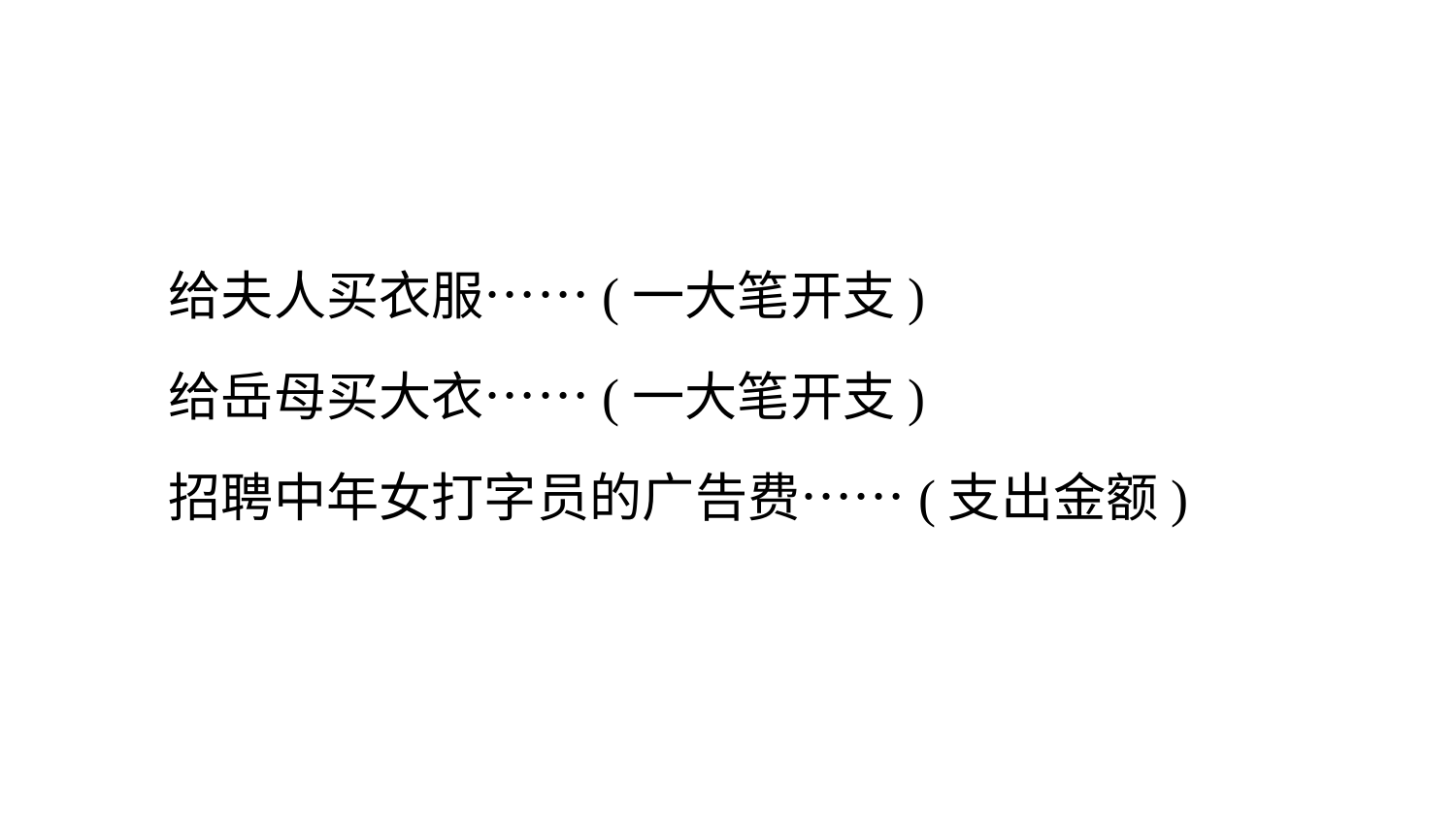

给夫人买衣服……(一大笔开支)
        给岳母买大衣……(一大笔开支)
        招聘中年女打字员的广告费……(支出金额)